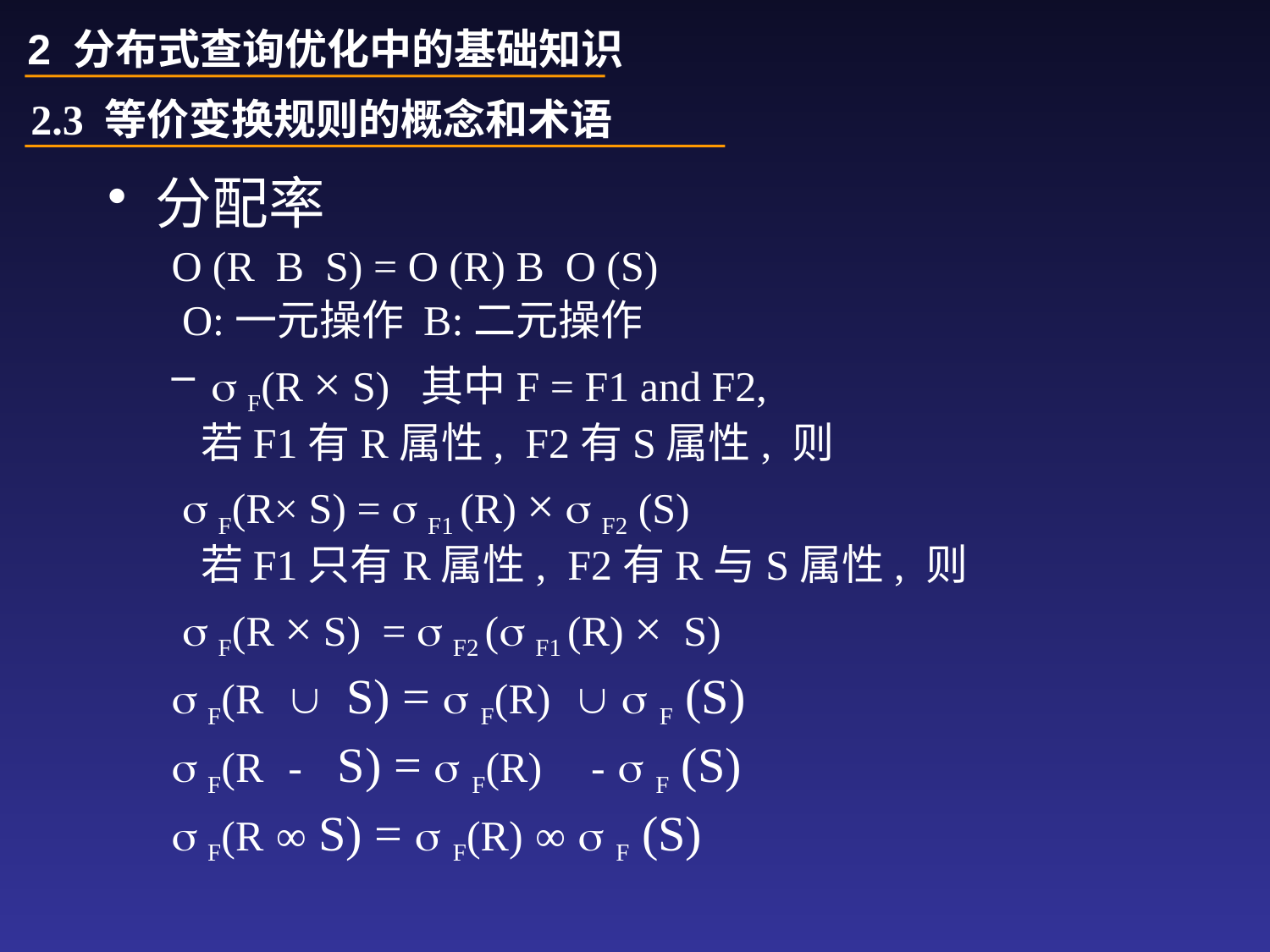

2 分布式查询优化中的基础知识

2.3 等价变换规则的概念和术语

分配率
O (R  B  S) = O (R) B  O (S)
 O:一元操作 B:二元操作
σ F(R × S)  其中F = F1 and F2,
  若F1有R属性,  F2有S属性, 则
 σ F(R× S) = σ F1 (R) × σ F2 (S)
  若F1只有R属性,  F2有R与S属性, 则
 σ F(R × S)  = σ F2 (σ F1 (R) ×  S)
σ F(R  ∪  S) = σ F(R)  ∪ σ F (S)
σ F(R  -   S) = σ F(R)    - σ F (S)
σ F(R ∞ S) = σ F(R) ∞ σ F (S)